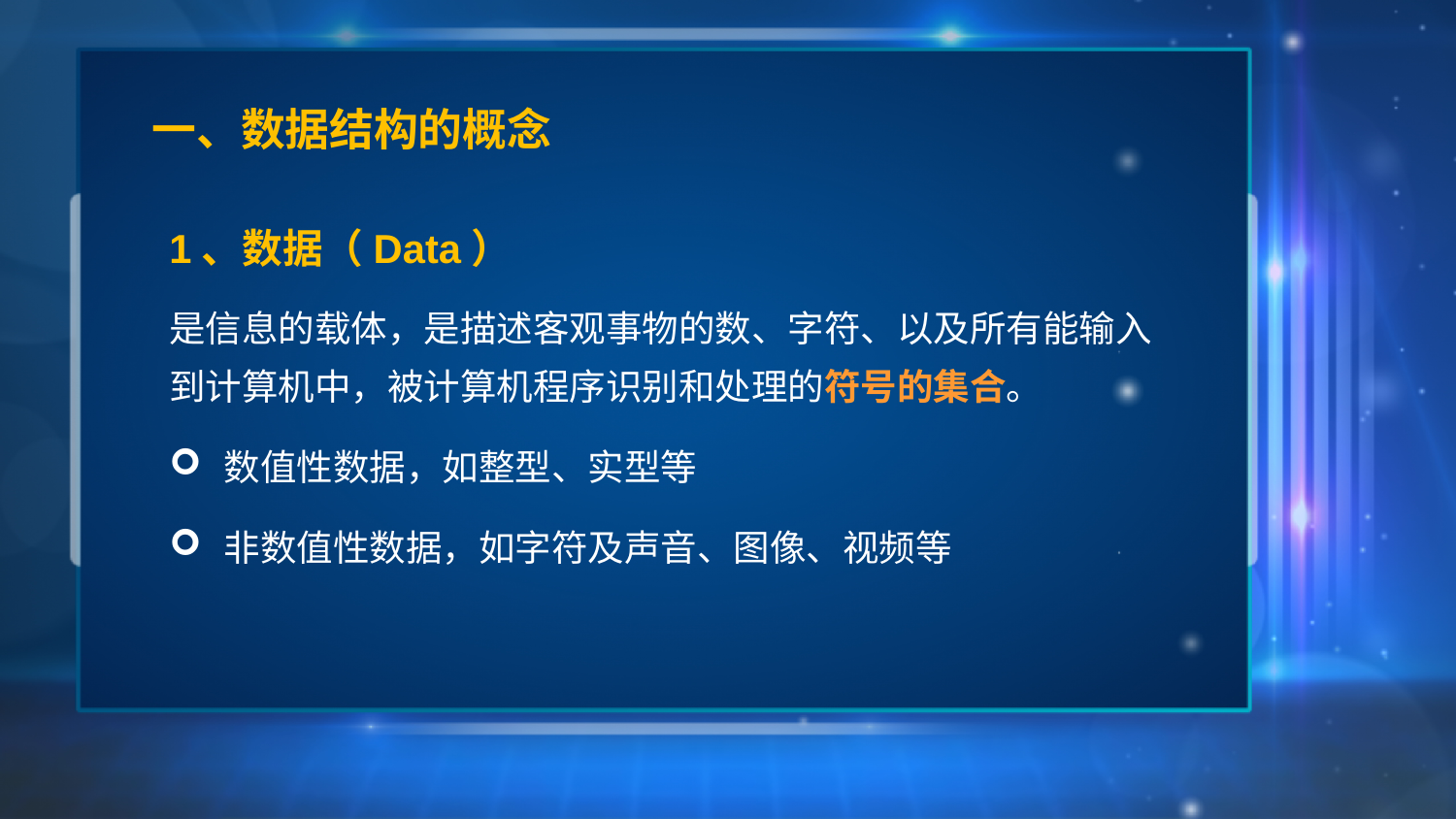

# 一、数据结构的概念
1、数据（Data）

是信息的载体，是描述客观事物的数、字符、以及所有能输入到计算机中，被计算机程序识别和处理的符号的集合。
数值性数据，如整型、实型等
非数值性数据，如字符及声音、图像、视频等